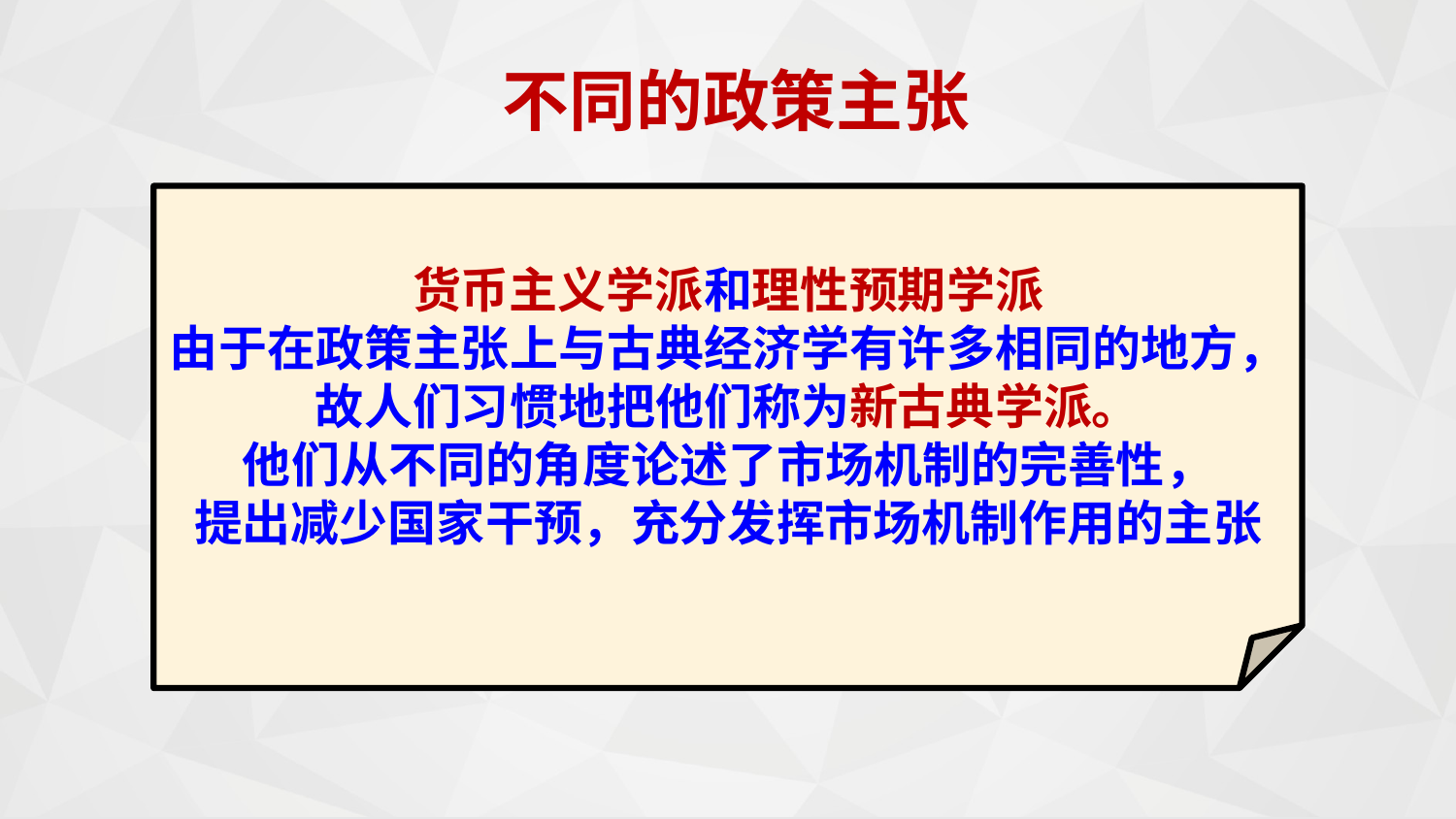

不同的政策主张
货币主义学派和理性预期学派
由于在政策主张上与古典经济学有许多相同的地方，
故人们习惯地把他们称为新古典学派。
他们从不同的角度论述了市场机制的完善性，
提出减少国家干预，充分发挥市场机制作用的主张